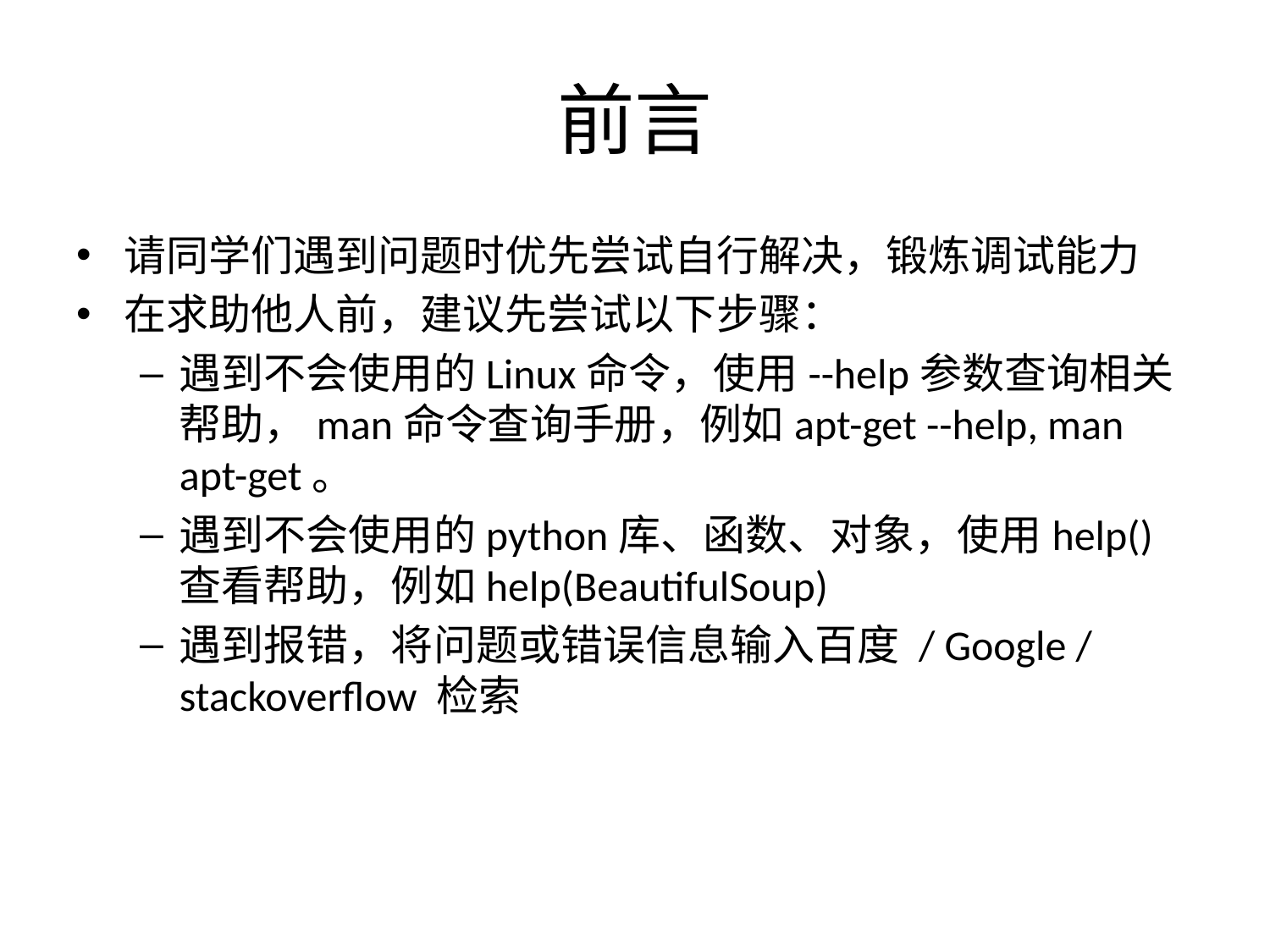

# 前言
请同学们遇到问题时优先尝试自行解决，锻炼调试能力
在求助他人前，建议先尝试以下步骤：
遇到不会使用的Linux命令，使用--help参数查询相关帮助，man命令查询手册，例如apt-get --help, man apt-get。
遇到不会使用的python库、函数、对象，使用help()查看帮助，例如help(BeautifulSoup)
遇到报错，将问题或错误信息输入百度 / Google / stackoverflow 检索